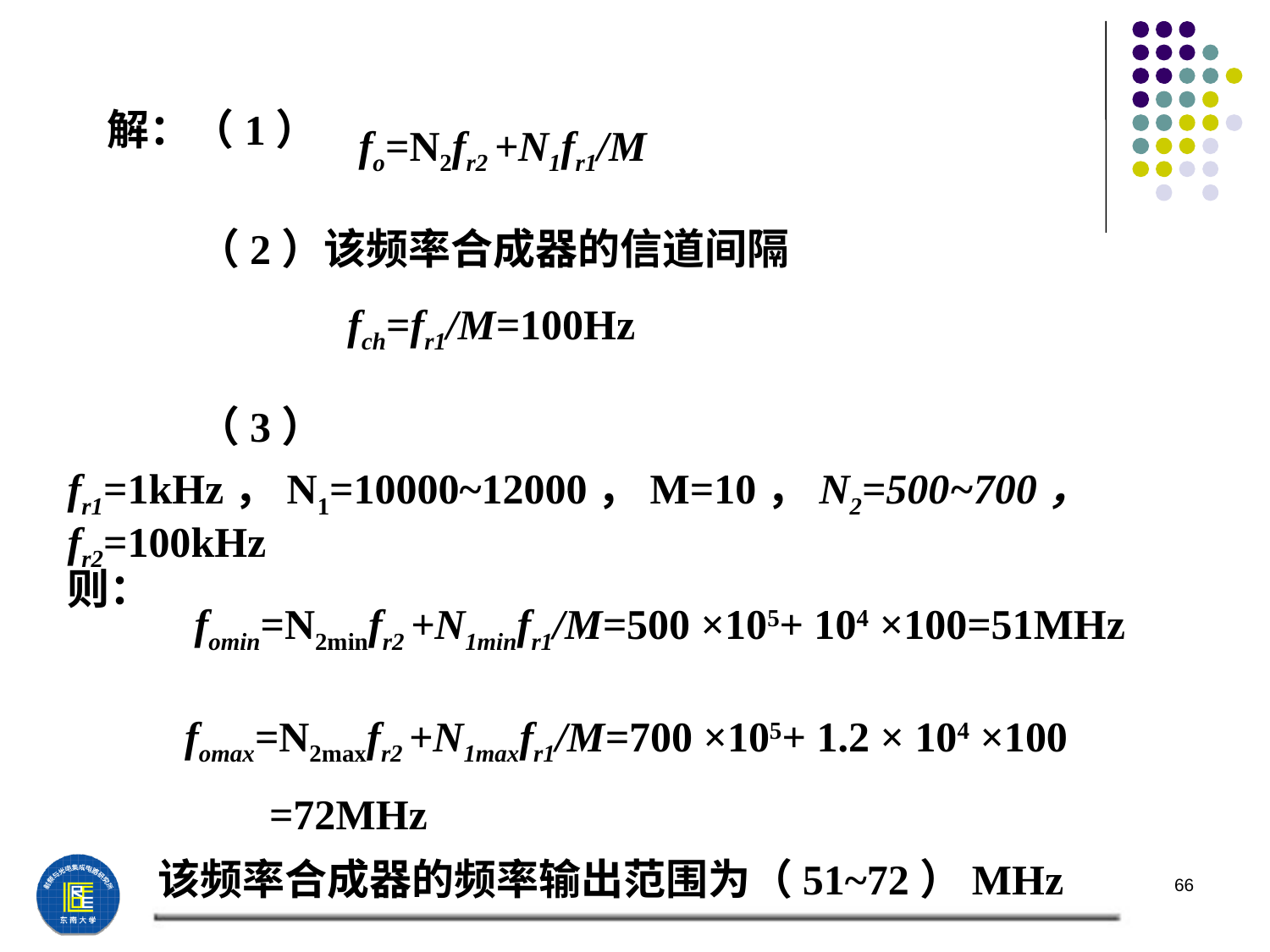

解：（1）
fo=N2fr2 +N1fr1/M

（2）该频率合成器的信道间隔
fch=fr1/M=100Hz

（3）
fr1=1kHz，N1=10000~12000，M=10，N2=500~700， fr2=100kHz
则：
fomin=N2minfr2 +N1minfr1/M=500 ×105+ 104 ×100=51MHz

fomax=N2maxfr2 +N1maxfr1/M=700 ×105+ 1.2 × 104 ×100
        =72MHz
该频率合成器的频率输出范围为（51~72）MHz
66